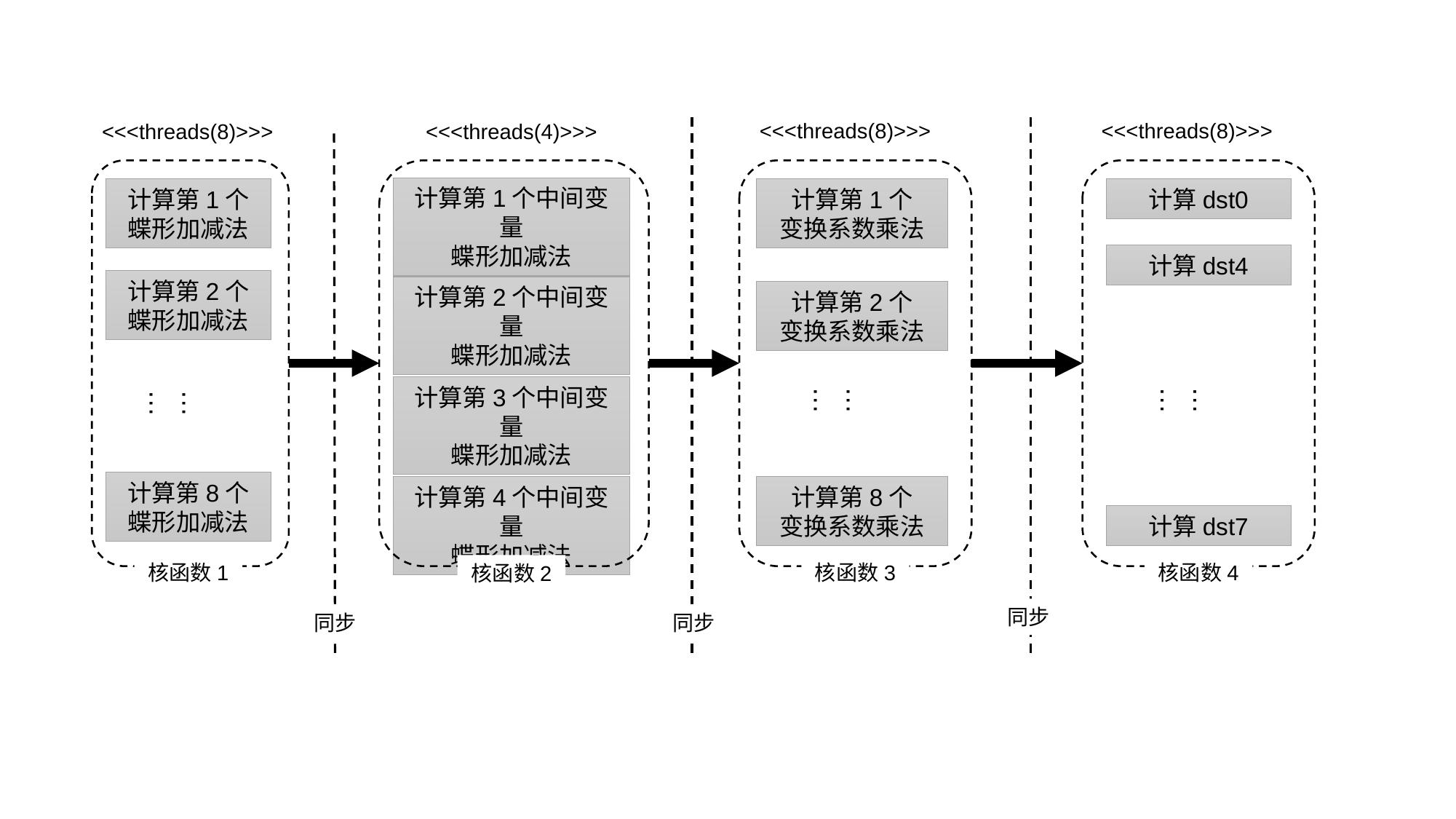

<<<threads(8)>>>
<<<threads(8)>>>
<<<threads(4)>>>
<<<threads(8)>>>

计算第1个中间变量
蝶形加减法
计算第1个
蝶形加减法
计算第1个
变换系数乘法
计算dst0
计算dst4
计算第2个
蝶形加减法
计算第2个中间变量
蝶形加减法
计算第2个
变换系数乘法
……
……
计算第3个中间变量
蝶形加减法
……
计算第8个
蝶形加减法
计算第4个中间变量
蝶形加减法
计算第8个
变换系数乘法
计算dst7
核函数4
核函数1
核函数3
核函数2
同步
同步
同步